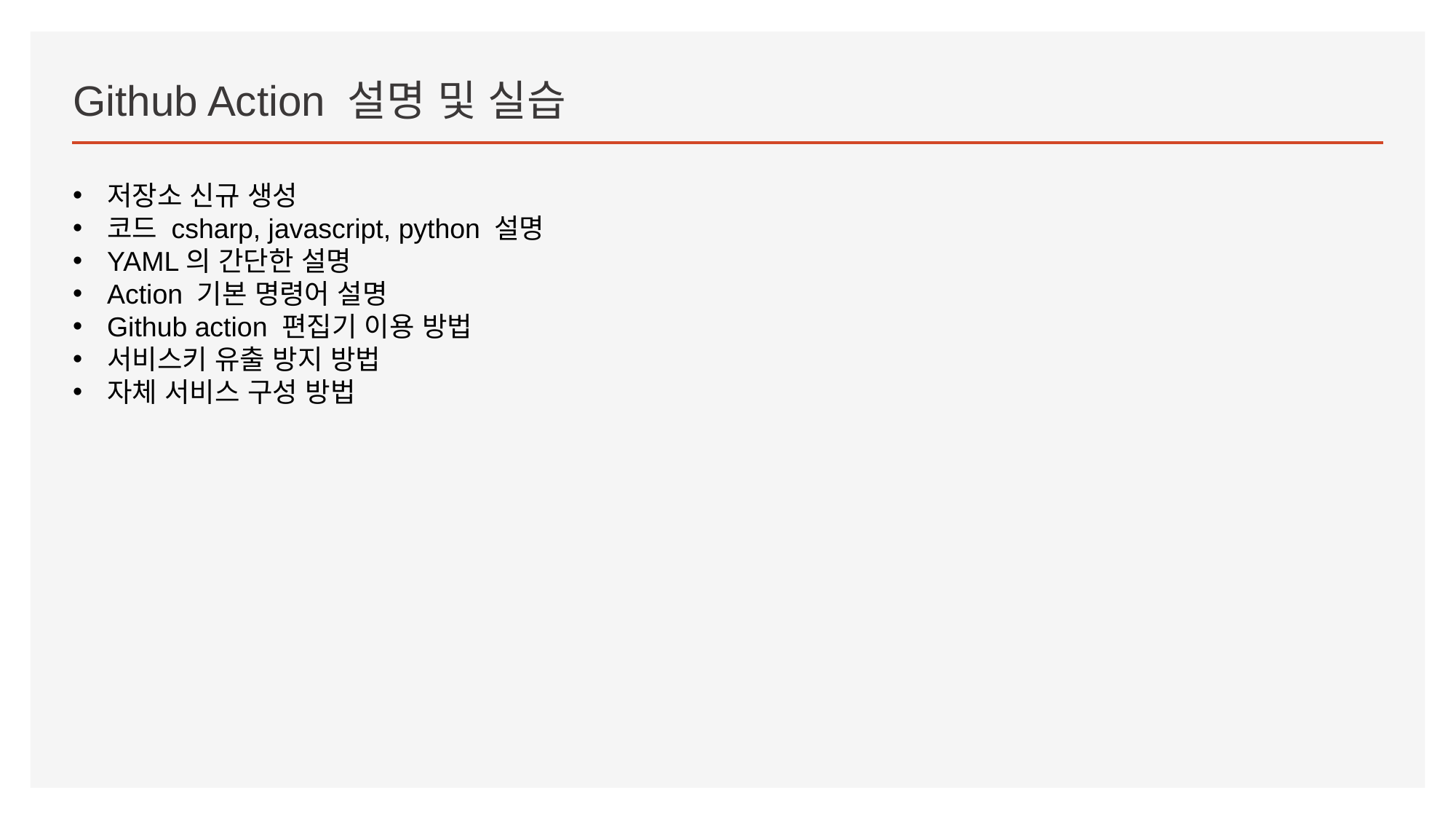

# Github Action 설명 및 실습
저장소 신규 생성
코드 csharp, javascript, python 설명
YAML의 간단한 설명
Action 기본 명령어 설명
Github action 편집기 이용 방법
서비스키 유출 방지 방법
자체 서비스 구성 방법